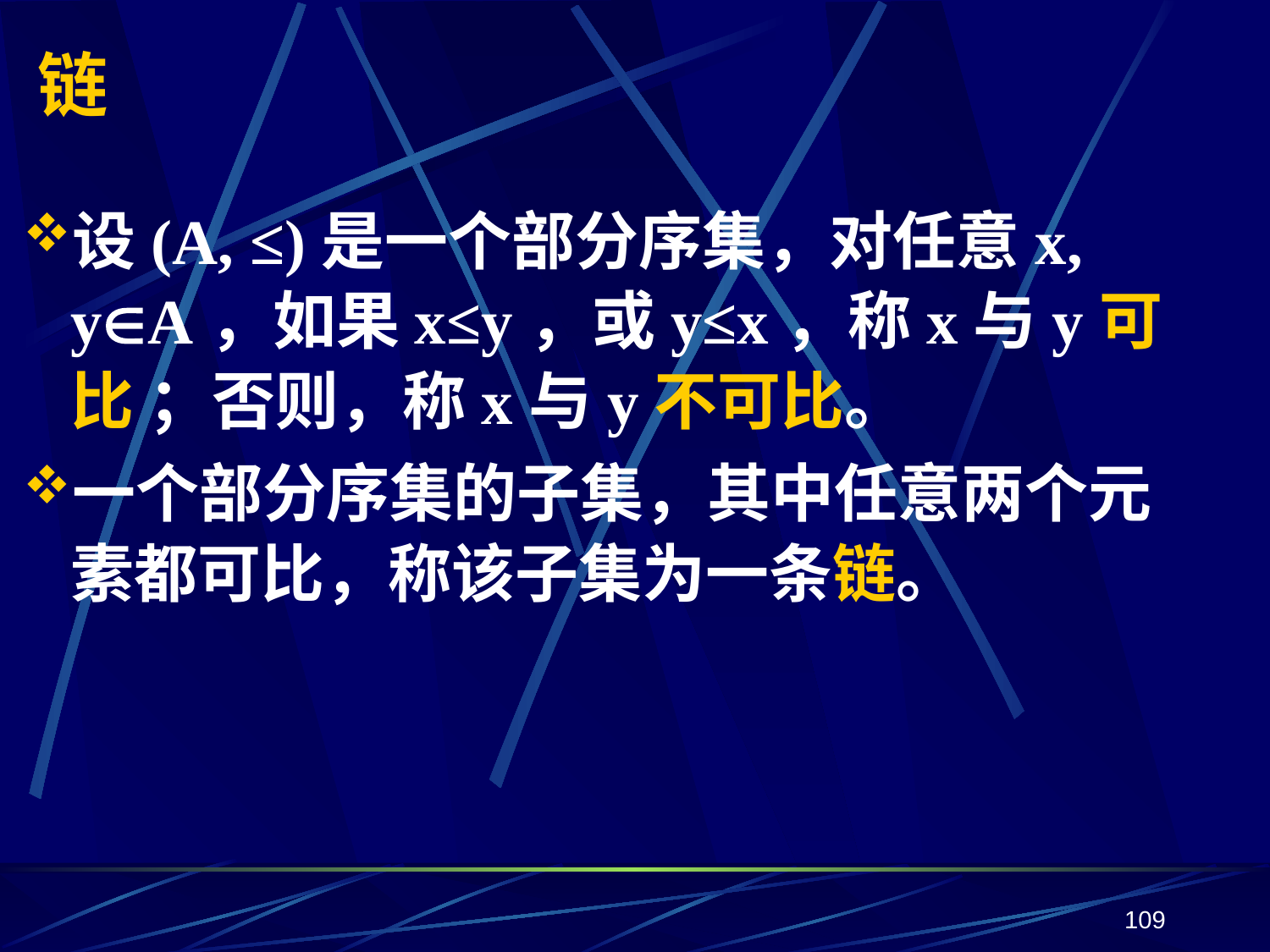

# 链
设(A, ≤)是一个部分序集，对任意x, y∈A，如果x≤y，或y≤x，称x与y可比 ；否则，称x与y不可比。
一个部分序集的子集，其中任意两个元素都可比，称该子集为一条链。
109